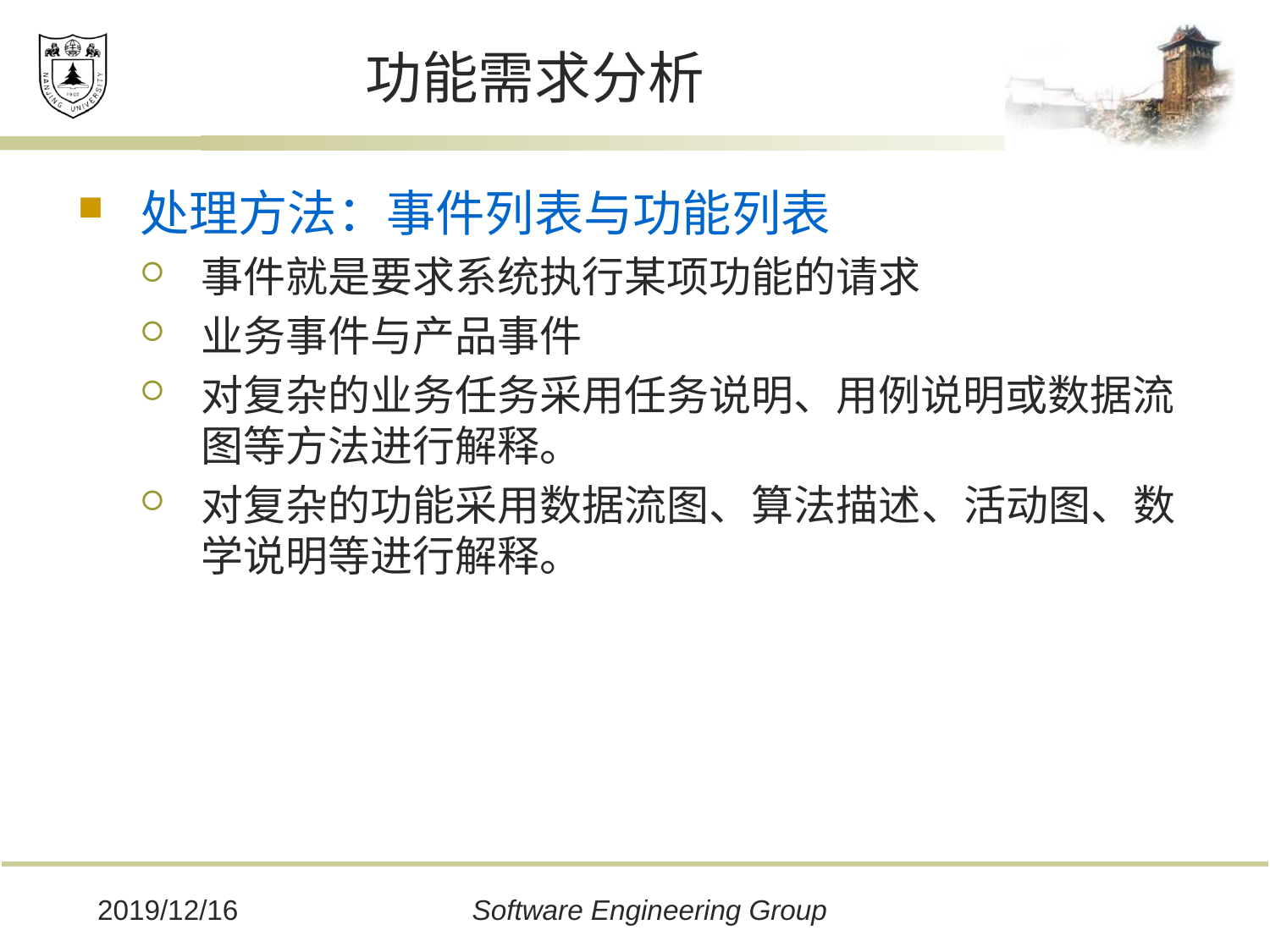

# 功能需求分析
处理方法：事件列表与功能列表
事件就是要求系统执行某项功能的请求
业务事件与产品事件
对复杂的业务任务采用任务说明、用例说明或数据流图等方法进行解释。
对复杂的功能采用数据流图、算法描述、活动图、数学说明等进行解释。

2019/12/16
Software Engineering Group